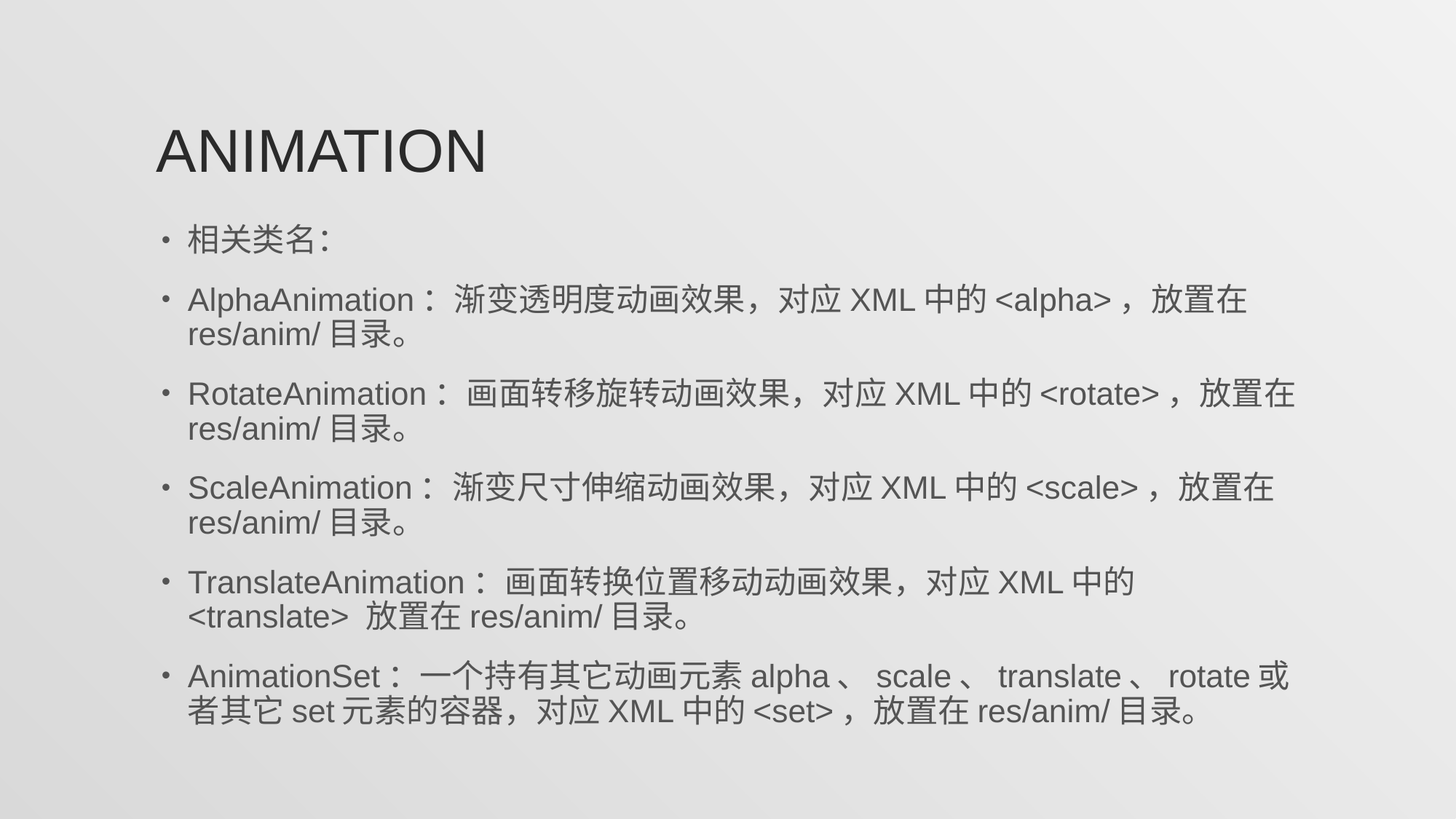

# animation
相关类名：
AlphaAnimation：渐变透明度动画效果，对应XML中的<alpha>，放置在res/anim/目录。
RotateAnimation：画面转移旋转动画效果，对应XML中的<rotate>，放置在res/anim/目录。
ScaleAnimation：渐变尺寸伸缩动画效果，对应XML中的<scale>，放置在res/anim/目录。
TranslateAnimation：画面转换位置移动动画效果，对应XML中的<translate> 放置在res/anim/目录。
AnimationSet：一个持有其它动画元素alpha、scale、translate、rotate或者其它set元素的容器，对应XML中的<set>，放置在res/anim/目录。